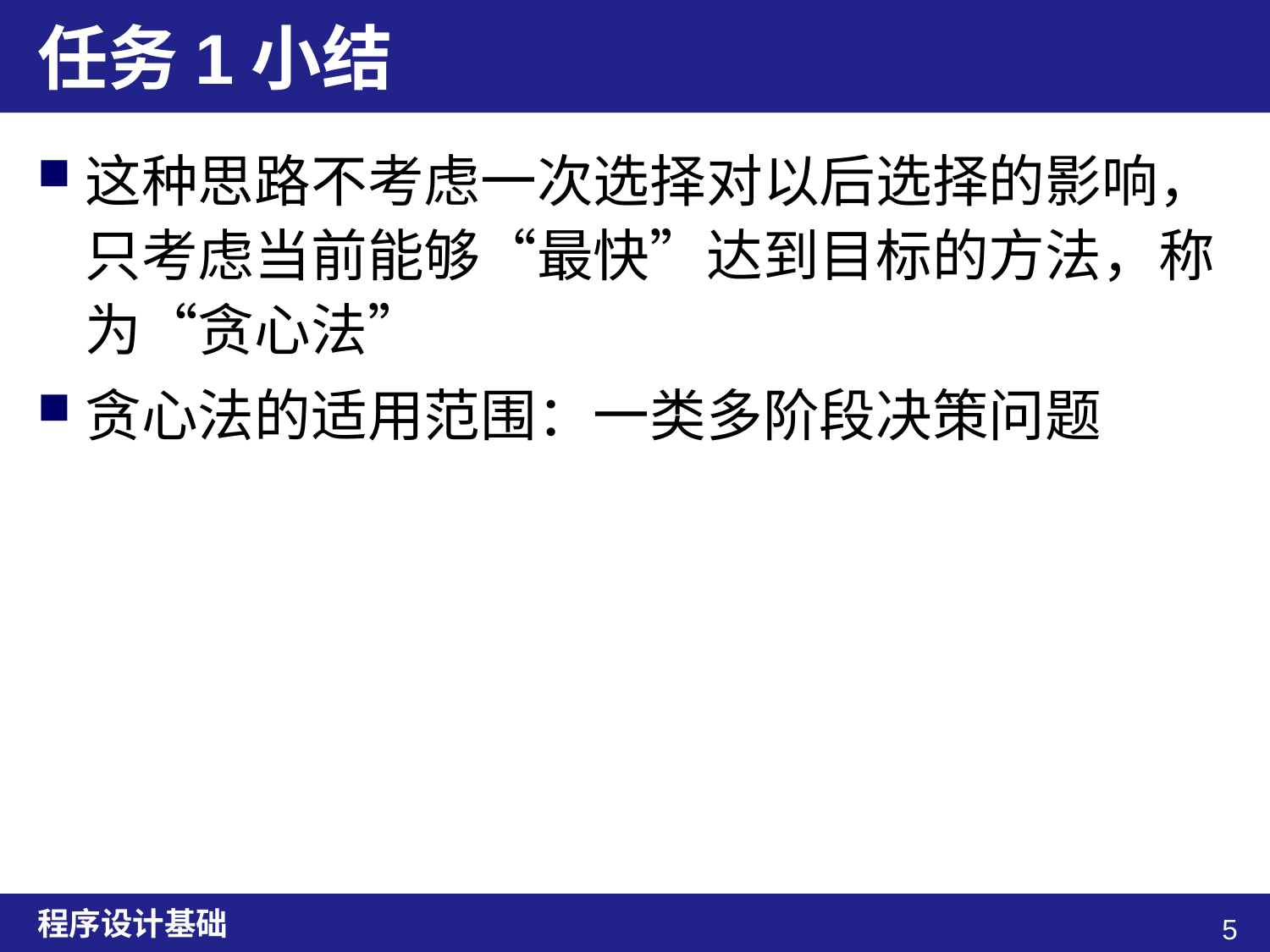

# 任务1小结
这种思路不考虑一次选择对以后选择的影响，只考虑当前能够“最快”达到目标的方法，称为“贪心法”
贪心法的适用范围：一类多阶段决策问题